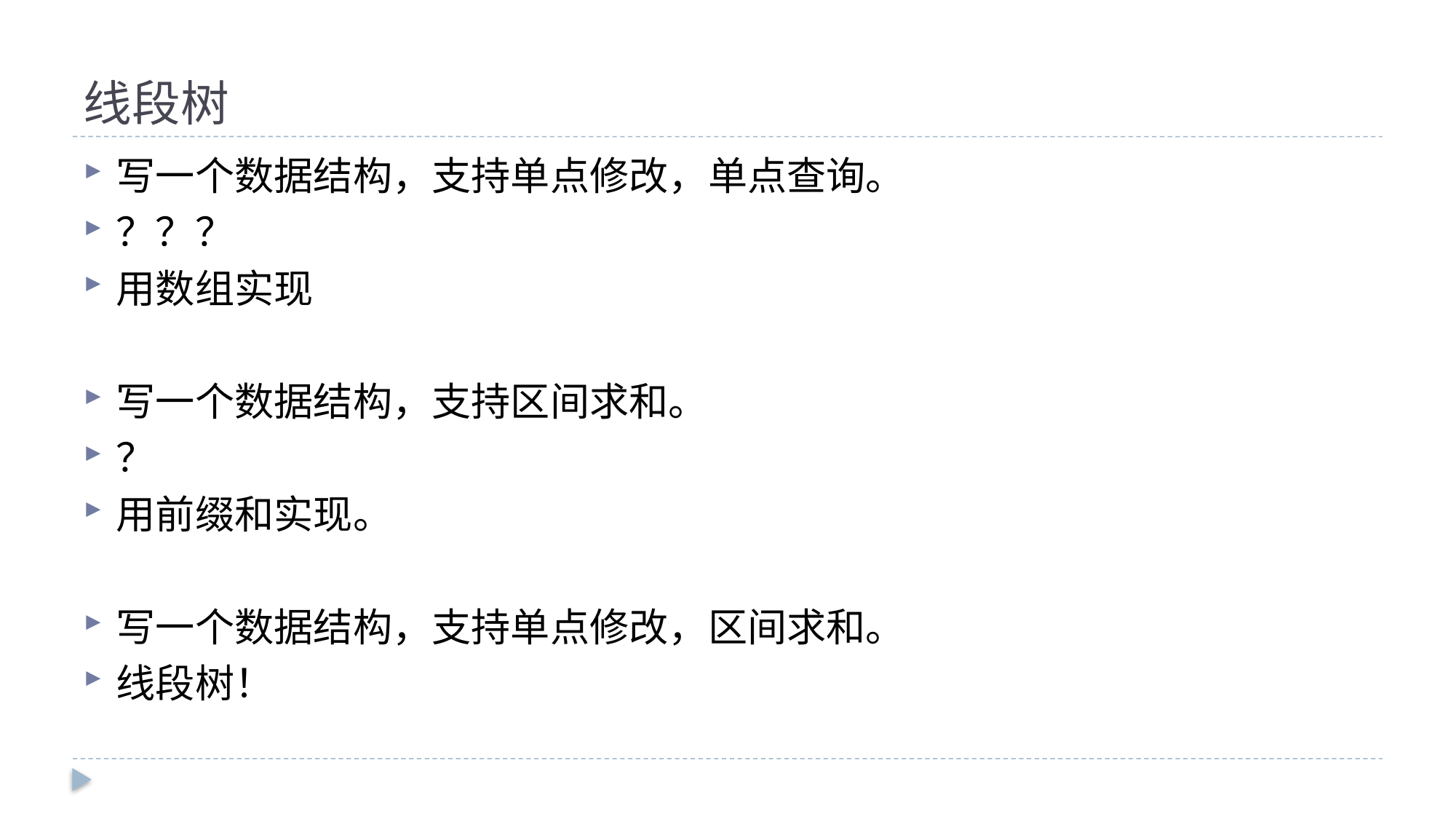

# 线段树
写一个数据结构，支持单点修改，单点查询。
？？？
用数组实现

写一个数据结构，支持区间求和。
？
用前缀和实现。

写一个数据结构，支持单点修改，区间求和。
线段树！